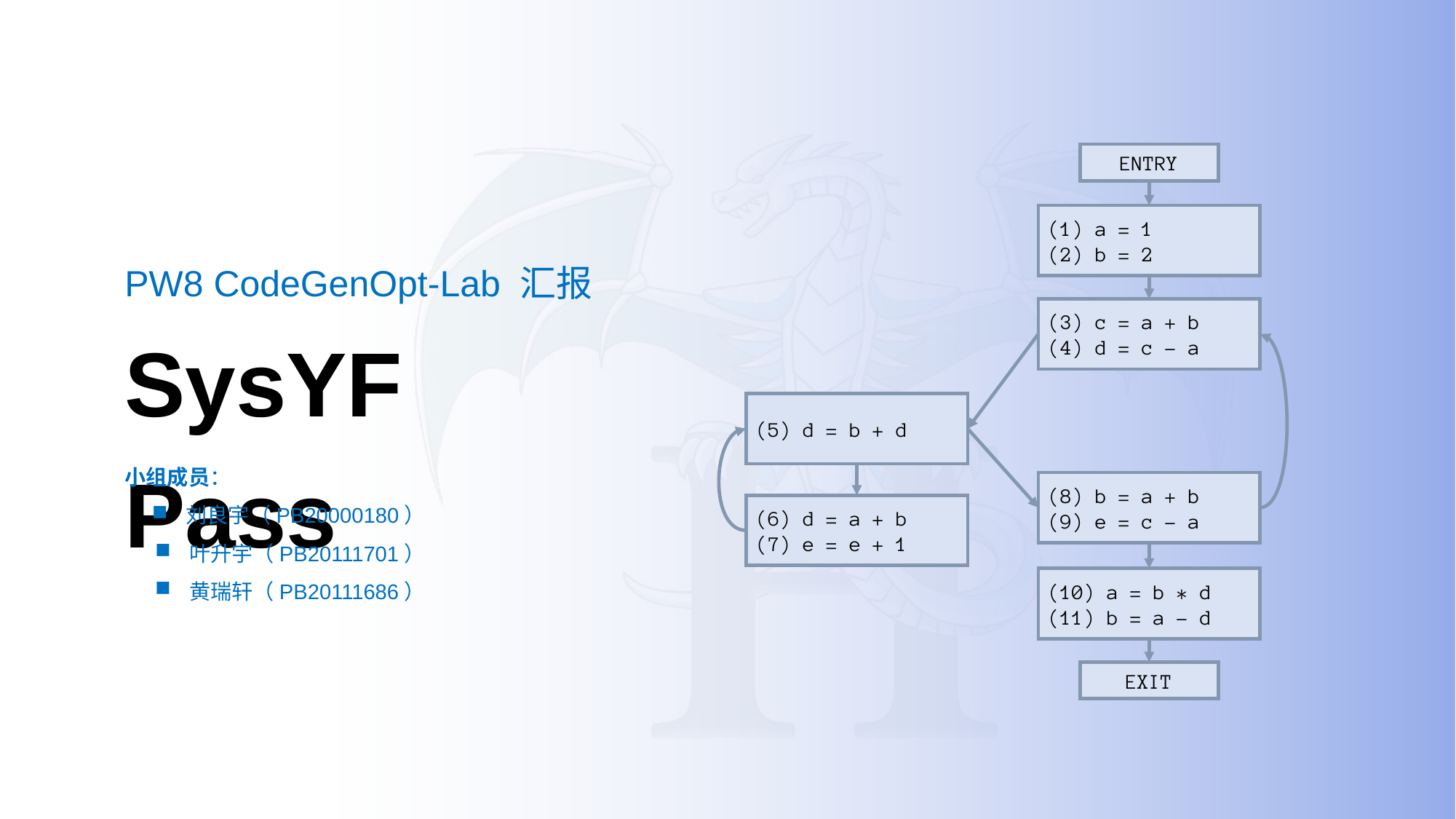

ENTRY
(1) a = 1
(2) b = 2
(3) c = a + b
(4) d = c - a
(5) d = b + d
(8) b = a + b
(9) e = c - a
(6) d = a + b
(7) e = e + 1
(10) a = b * d
(11) b = a - d
EXIT
PW8 CodeGenOpt-Lab 汇报
SysYF Pass
小组成员：
刘良宇（PB20000180）
叶升宇（PB20111701）
黄瑞轩（PB20111686）